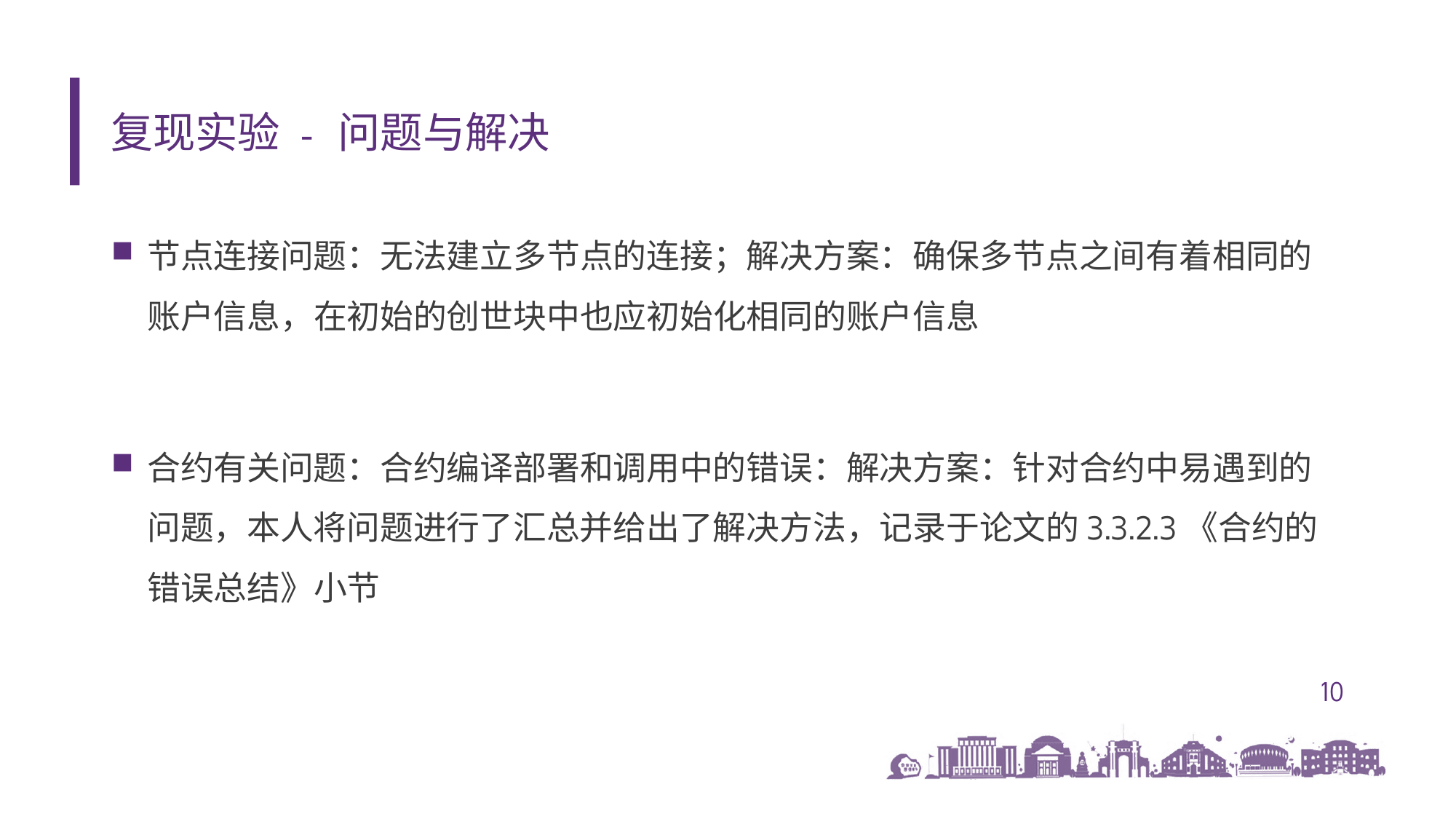

# 复现实验 - 问题与解决
节点连接问题：无法建立多节点的连接；解决方案：确保多节点之间有着相同的账户信息，在初始的创世块中也应初始化相同的账户信息

合约有关问题：合约编译部署和调用中的错误：解决方案：针对合约中易遇到的问题，本人将问题进行了汇总并给出了解决方法，记录于论文的3.3.2.3《合约的错误总结》小节
10